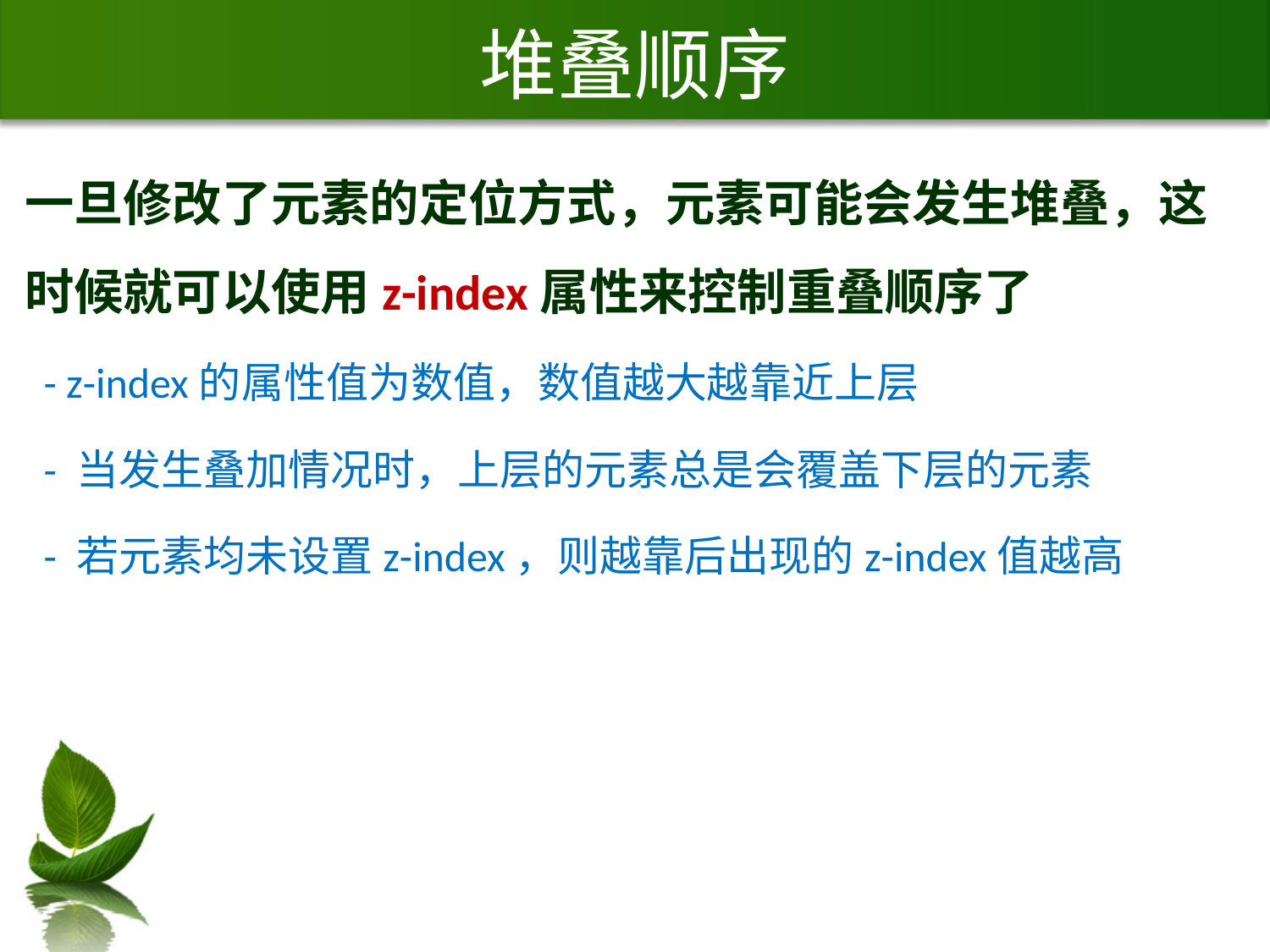

# 堆叠顺序
一旦修改了元素的定位方式，元素可能会发生堆叠，这时候就可以使用z-index属性来控制重叠顺序了
  - z-index的属性值为数值，数值越大越靠近上层
  - 当发生叠加情况时，上层的元素总是会覆盖下层的元素
  - 若元素均未设置z-index，则越靠后出现的z-index值越高